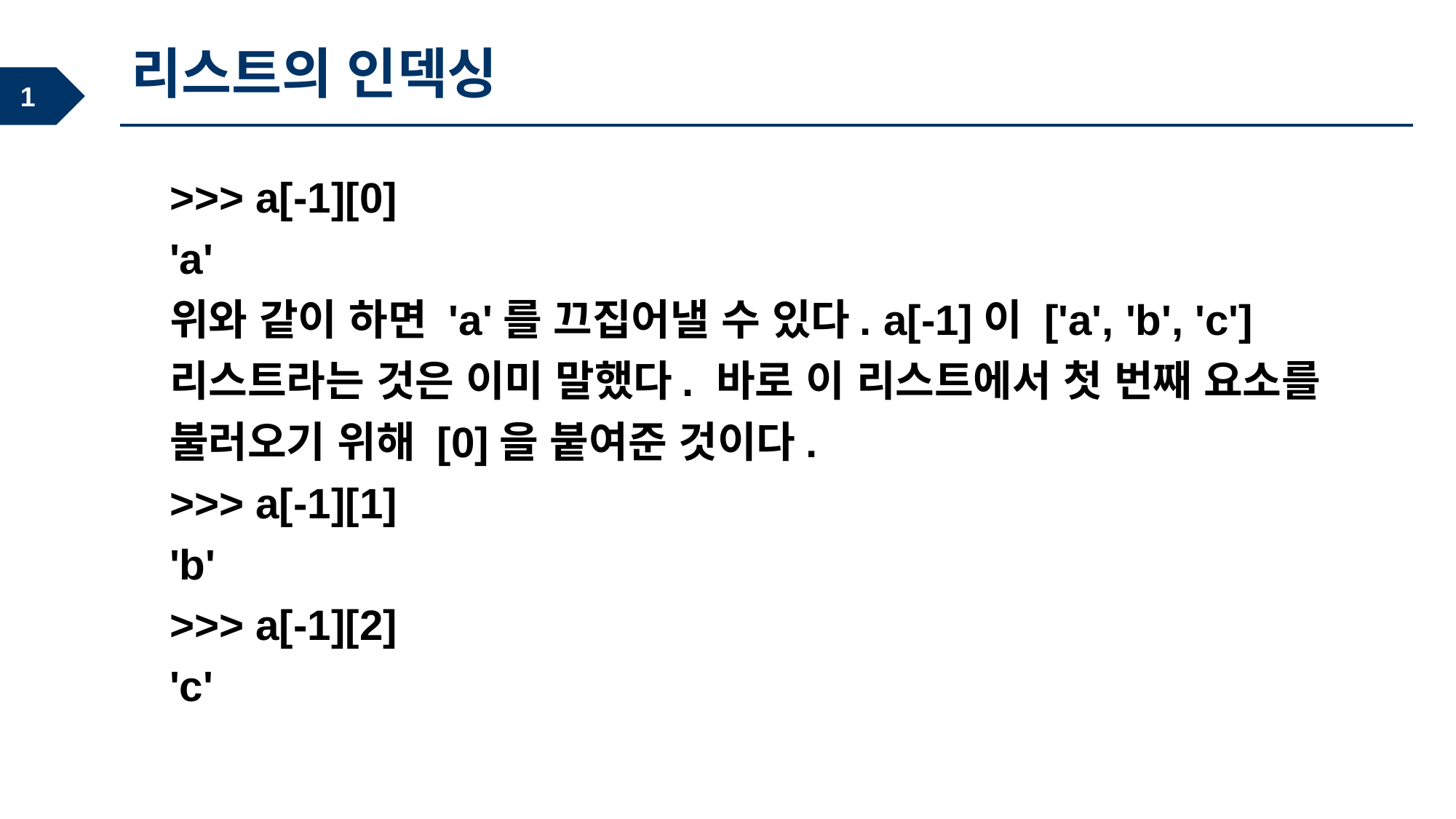

리스트의 인덱싱
>>> a[-1][0]
'a'
위와 같이 하면 'a'를 끄집어낼 수 있다. a[-1]이 ['a', 'b', 'c'] 리스트라는 것은 이미 말했다. 바로 이 리스트에서 첫 번째 요소를 불러오기 위해 [0]을 붙여준 것이다.
>>> a[-1][1]
'b'
>>> a[-1][2]
'c'